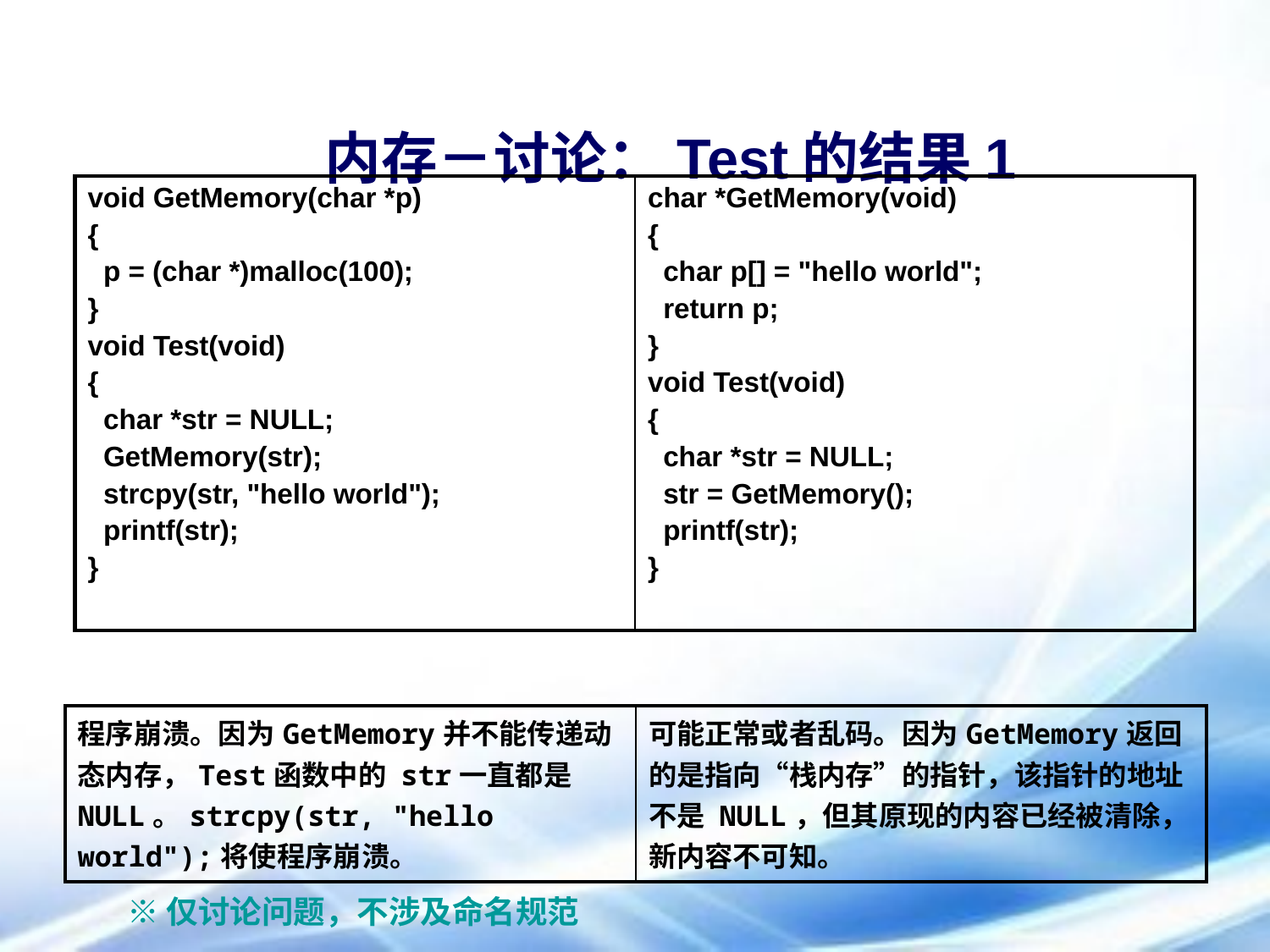

# 内存－讨论：Test的结果1
| void GetMemory(char \*p) { p = (char \*)malloc(100); } void Test(void) { char \*str = NULL; GetMemory(str); strcpy(str, "hello world"); printf(str); } | char \*GetMemory(void) { char p[] = "hello world"; return p; } void Test(void) { char \*str = NULL; str = GetMemory(); printf(str); } |
| --- | --- |
| 程序崩溃。因为GetMemory并不能传递动态内存，Test函数中的 str一直都是 NULL。strcpy(str, "hello world");将使程序崩溃。 | 可能正常或者乱码。因为GetMemory返回的是指向“栈内存”的指针，该指针的地址不是 NULL，但其原现的内容已经被清除，新内容不可知。 |
| --- | --- |
※仅讨论问题，不涉及命名规范